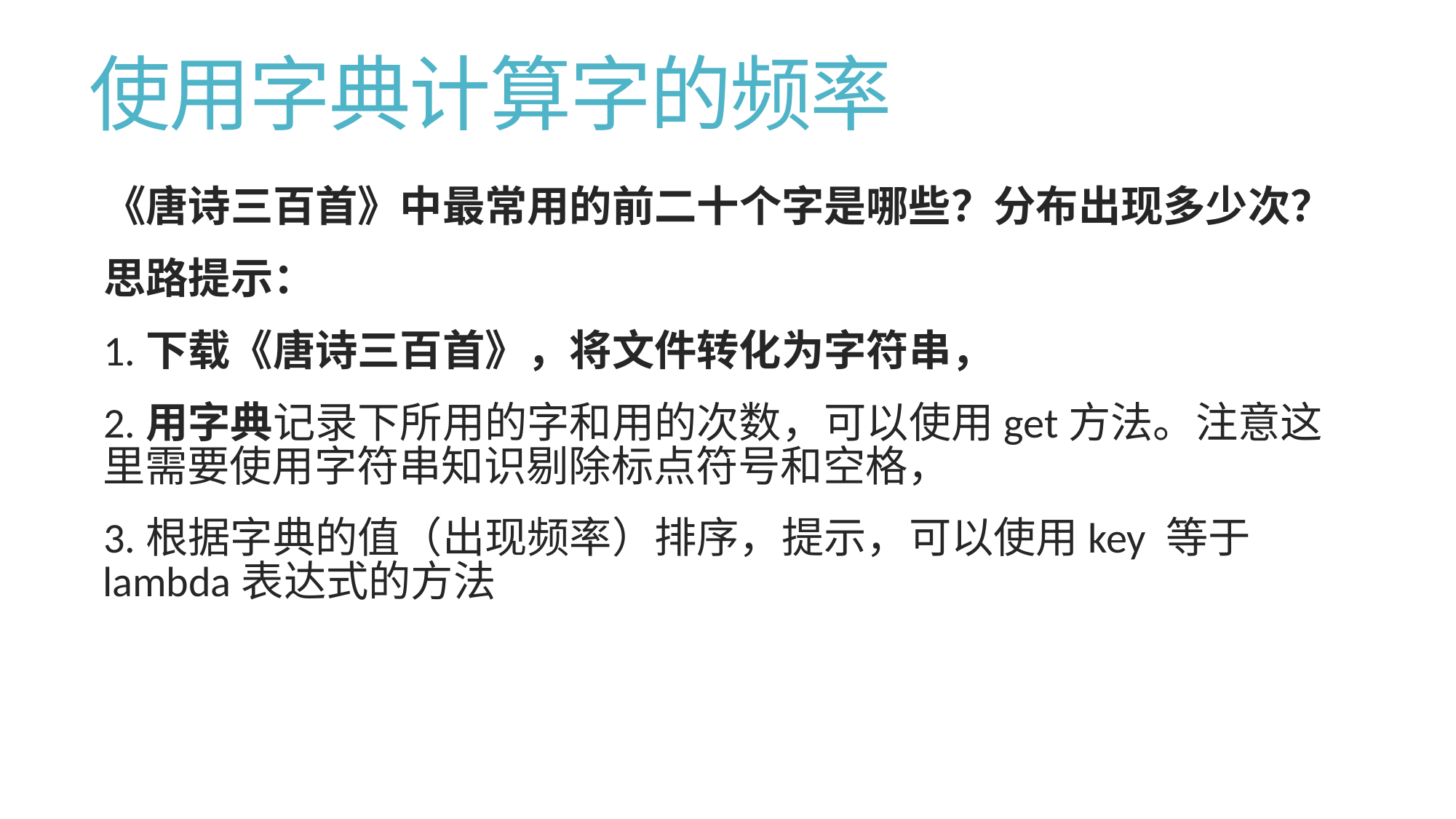

# 使用字典计算字的频率
《唐诗三百首》中最常用的前二十个字是哪些？分布出现多少次？
思路提示：
1.下载《唐诗三百首》，将文件转化为字符串，
2.用字典记录下所用的字和用的次数，可以使用get方法。注意这里需要使用字符串知识剔除标点符号和空格，
3.根据字典的值（出现频率）排序，提示，可以使用key 等于lambda表达式的方法